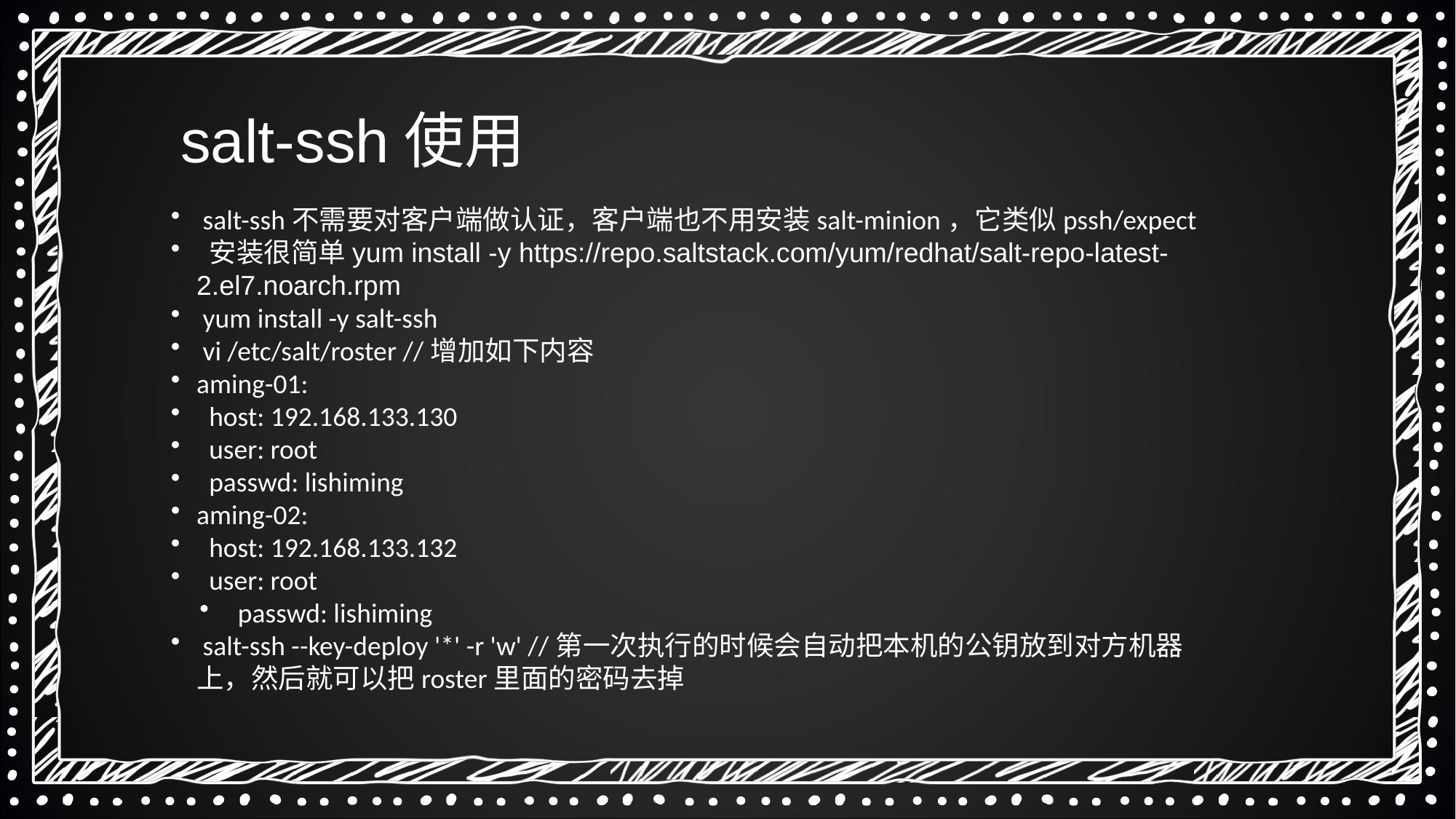

salt-ssh使用
 salt-ssh不需要对客户端做认证，客户端也不用安装salt-minion，它类似pssh/expect
 安装很简单yum install -y https://repo.saltstack.com/yum/redhat/salt-repo-latest-2.el7.noarch.rpm
 yum install -y salt-ssh
 vi /etc/salt/roster //增加如下内容
aming-01:
  host: 192.168.133.130
  user: root
  passwd: lishiming
aming-02:
  host: 192.168.133.132
  user: root
  passwd: lishiming
 salt-ssh --key-deploy '*' -r 'w' //第一次执行的时候会自动把本机的公钥放到对方机器上，然后就可以把roster里面的密码去掉